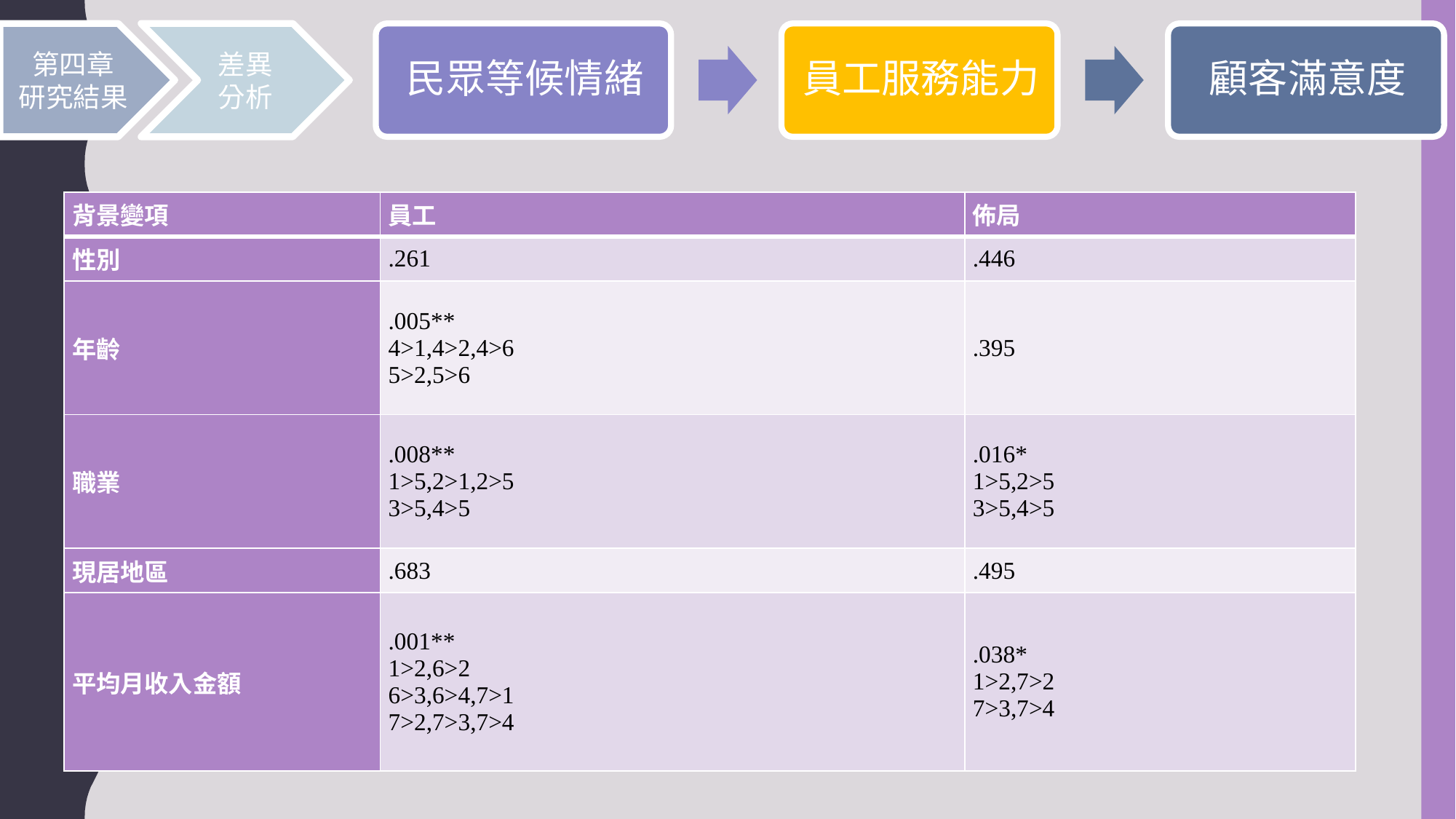

差異分析
第四章
研究結果
民眾等候情緒

員工服務能力

顧客滿意度
| 背景變項 | 員工 | 佈局 |
| --- | --- | --- |
| 性別 | .261 | .446 |
| 年齡 | .005\*\* 4>1,4>2,4>6 5>2,5>6 | .395 |
| 職業 | .008\*\* 1>5,2>1,2>5 3>5,4>5 | .016\* 1>5,2>5 3>5,4>5 |
| 現居地區 | .683 | .495 |
| 平均月收入金額 | .001\*\* 1>2,6>2 6>3,6>4,7>1 7>2,7>3,7>4 | .038\* 1>2,7>2 7>3,7>4 |